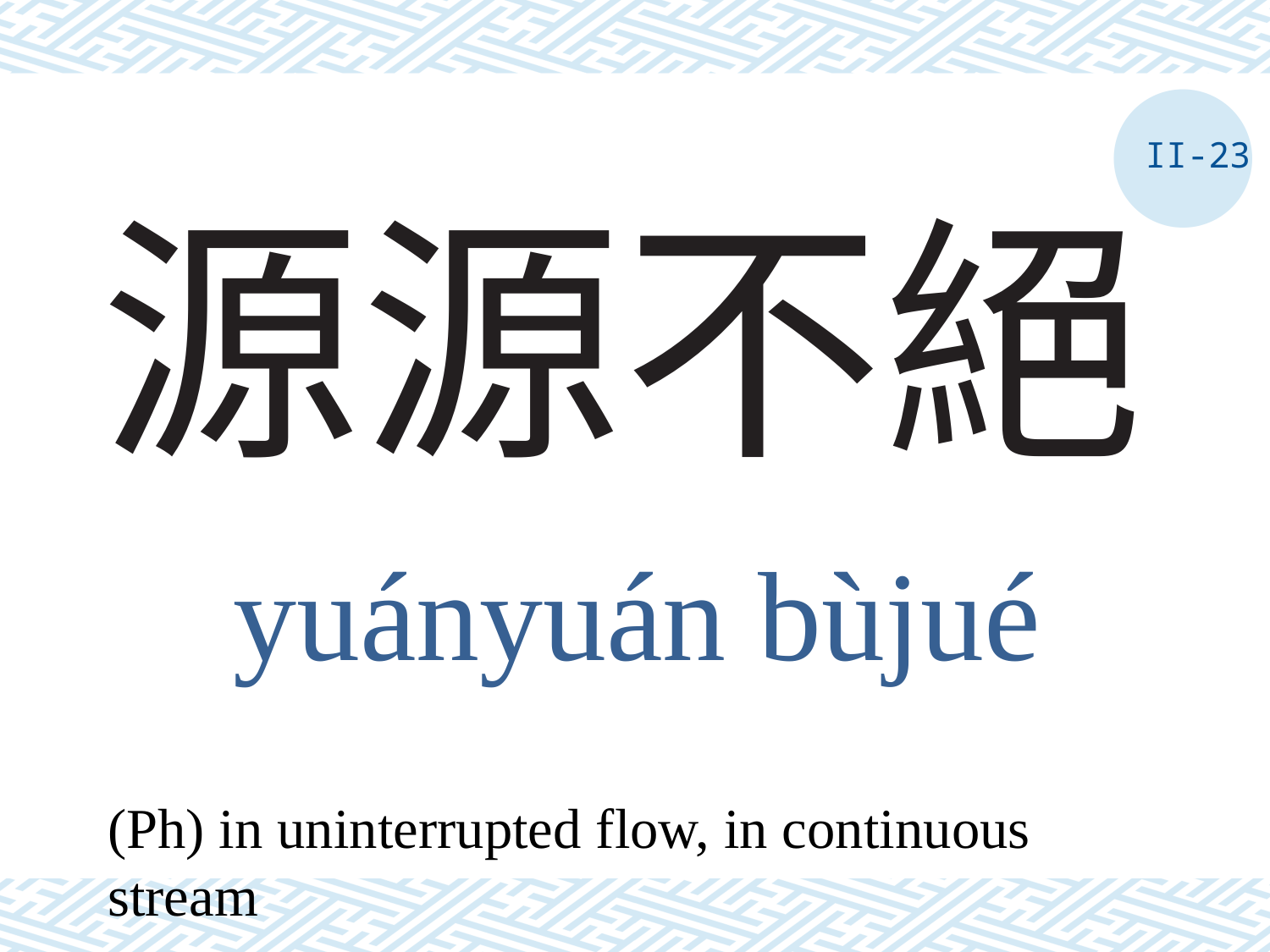

II-23

# 源源不絕
yuányuán bùjué
(Ph) in uninterrupted flow, in continuous stream